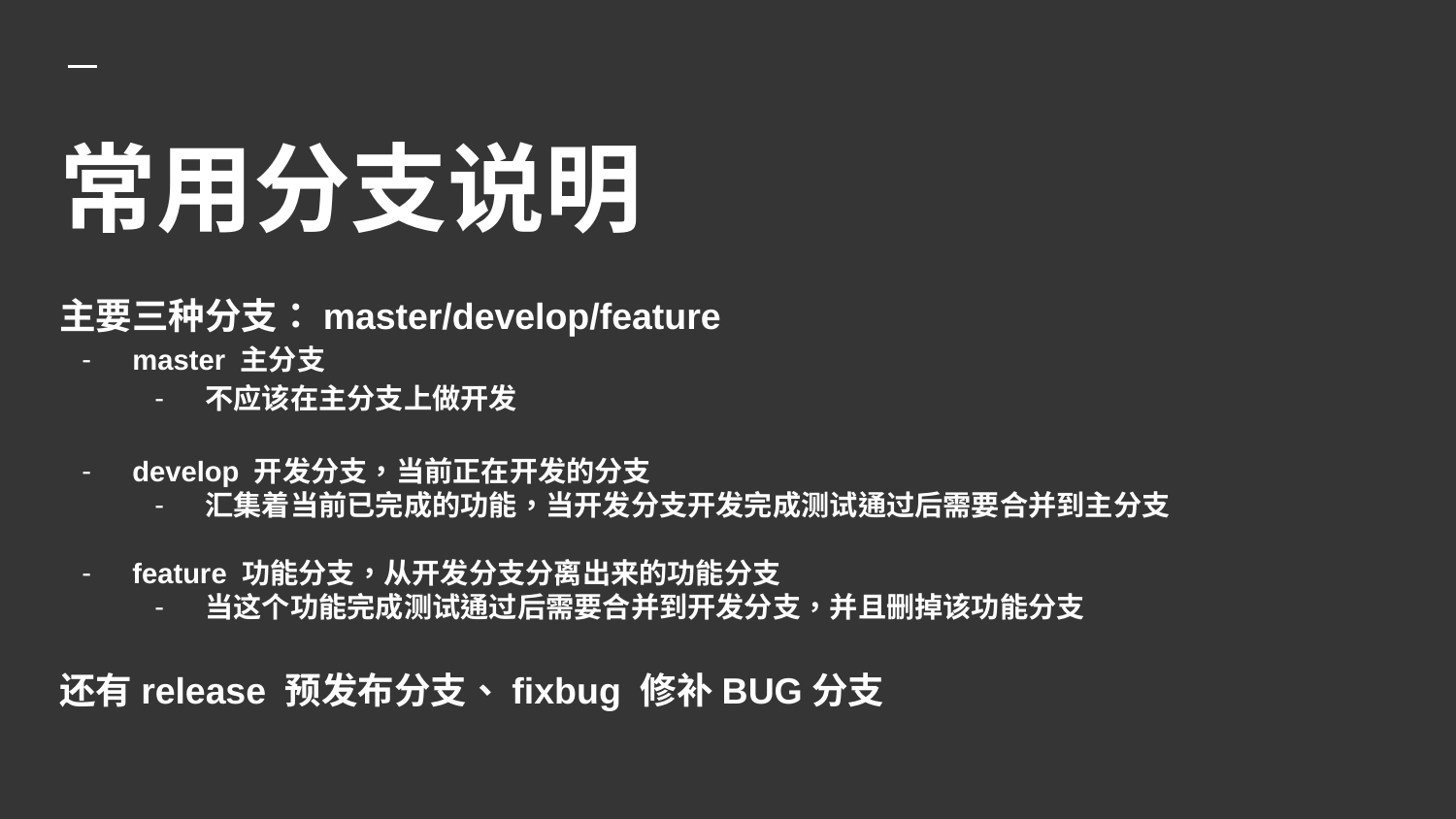

# 常用分支说明
主要三种分支：master/develop/feature
master 主分支
不应该在主分支上做开发

develop 开发分支，当前正在开发的分支
汇集着当前已完成的功能，当开发分支开发完成测试通过后需要合并到主分支

feature 功能分支，从开发分支分离出来的功能分支
当这个功能完成测试通过后需要合并到开发分支，并且删掉该功能分支

还有release 预发布分支、fixbug 修补BUG分支